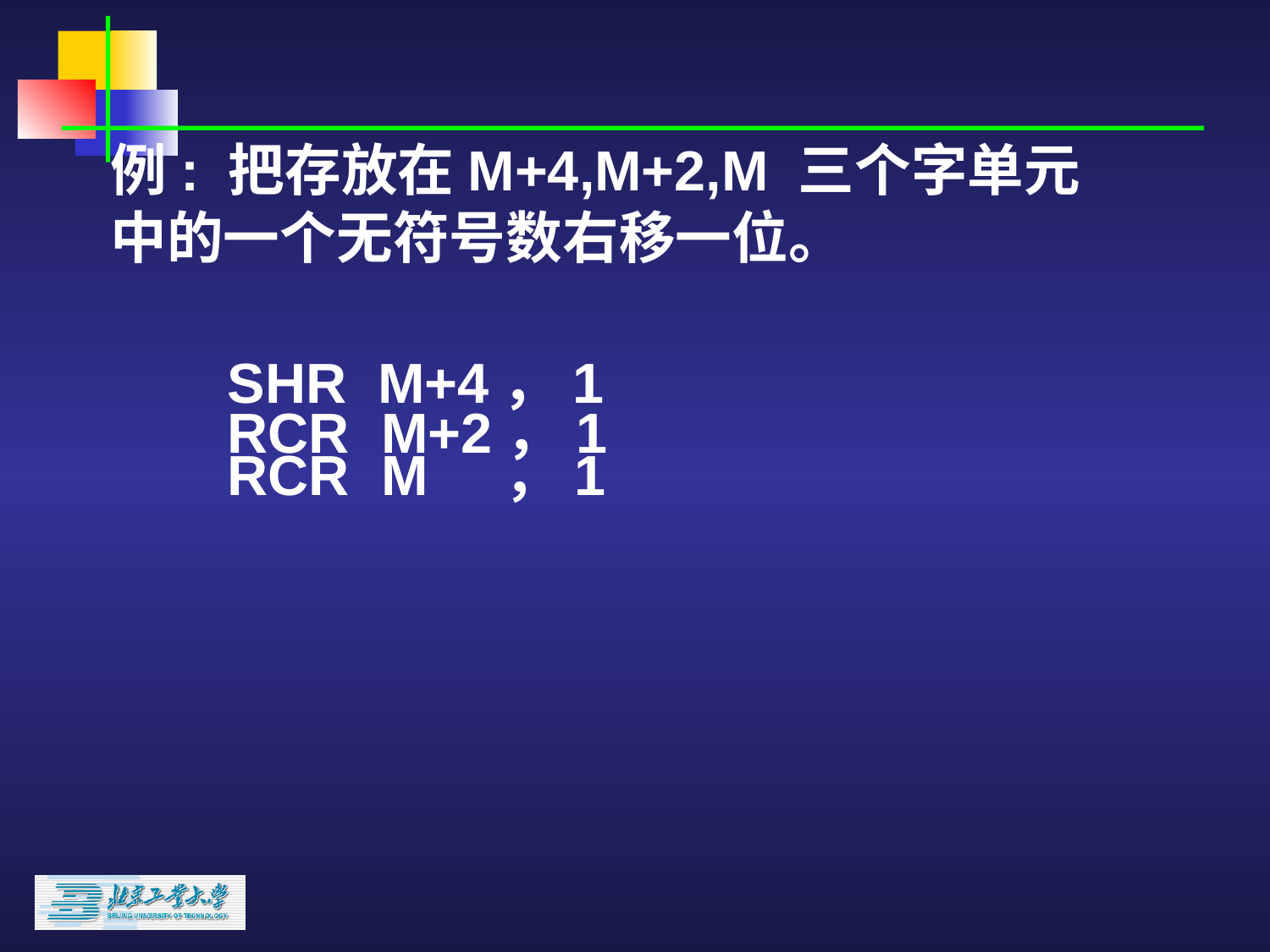

例: 把存放在M+4,M+2,M 三个字单元中的一个无符号数右移一位。
SHR  M+4，1
RCR  M+2，1
RCR  M    ，1